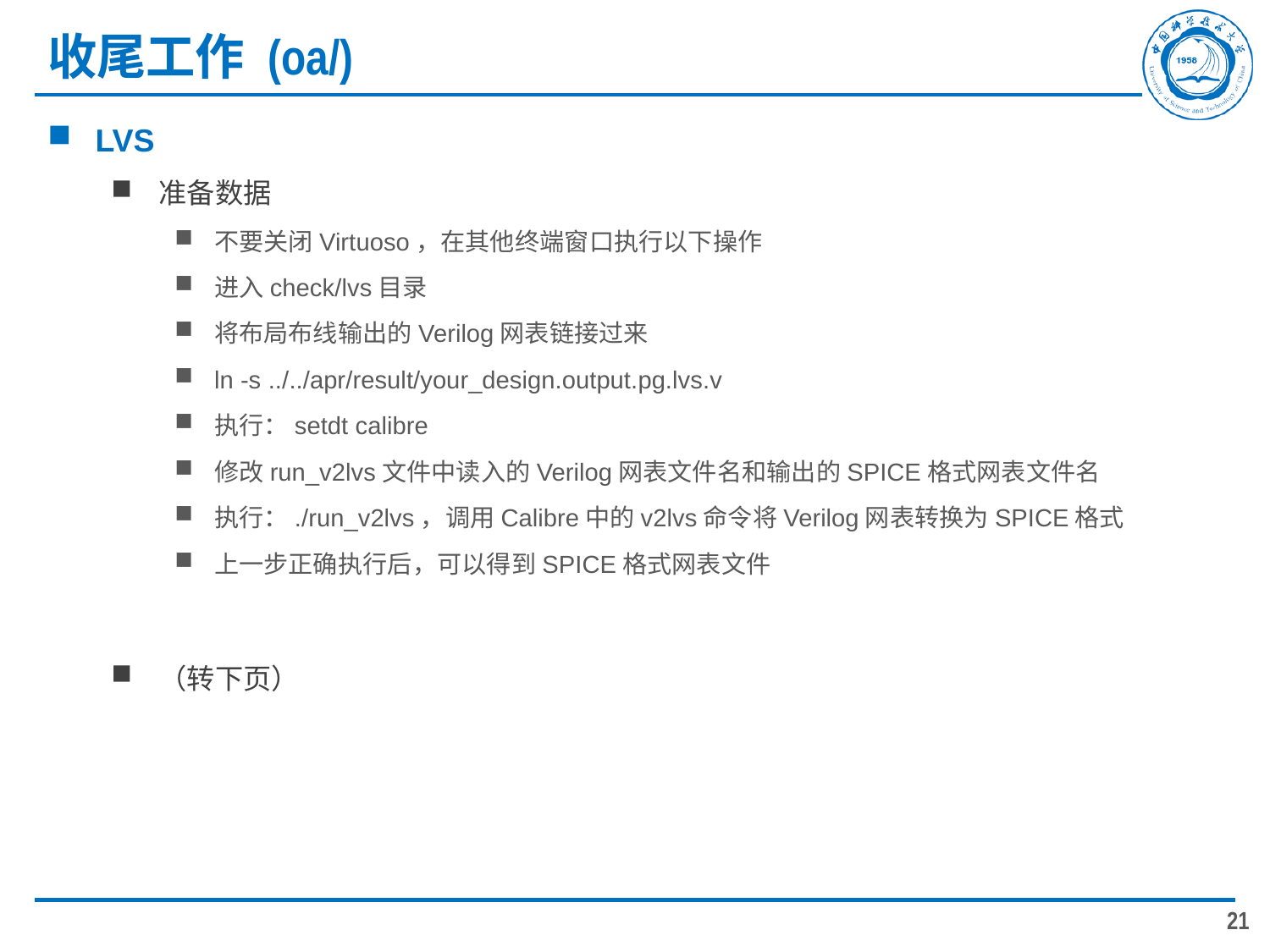

# 收尾工作 (oa/)
LVS
准备数据
不要关闭Virtuoso，在其他终端窗口执行以下操作
进入check/lvs目录
将布局布线输出的Verilog网表链接过来
ln -s ../../apr/result/your_design.output.pg.lvs.v
执行：setdt calibre
修改run_v2lvs文件中读入的Verilog网表文件名和输出的SPICE格式网表文件名
执行：./run_v2lvs，调用Calibre中的v2lvs命令将Verilog网表转换为SPICE格式
上一步正确执行后，可以得到SPICE格式网表文件

（转下页）
21